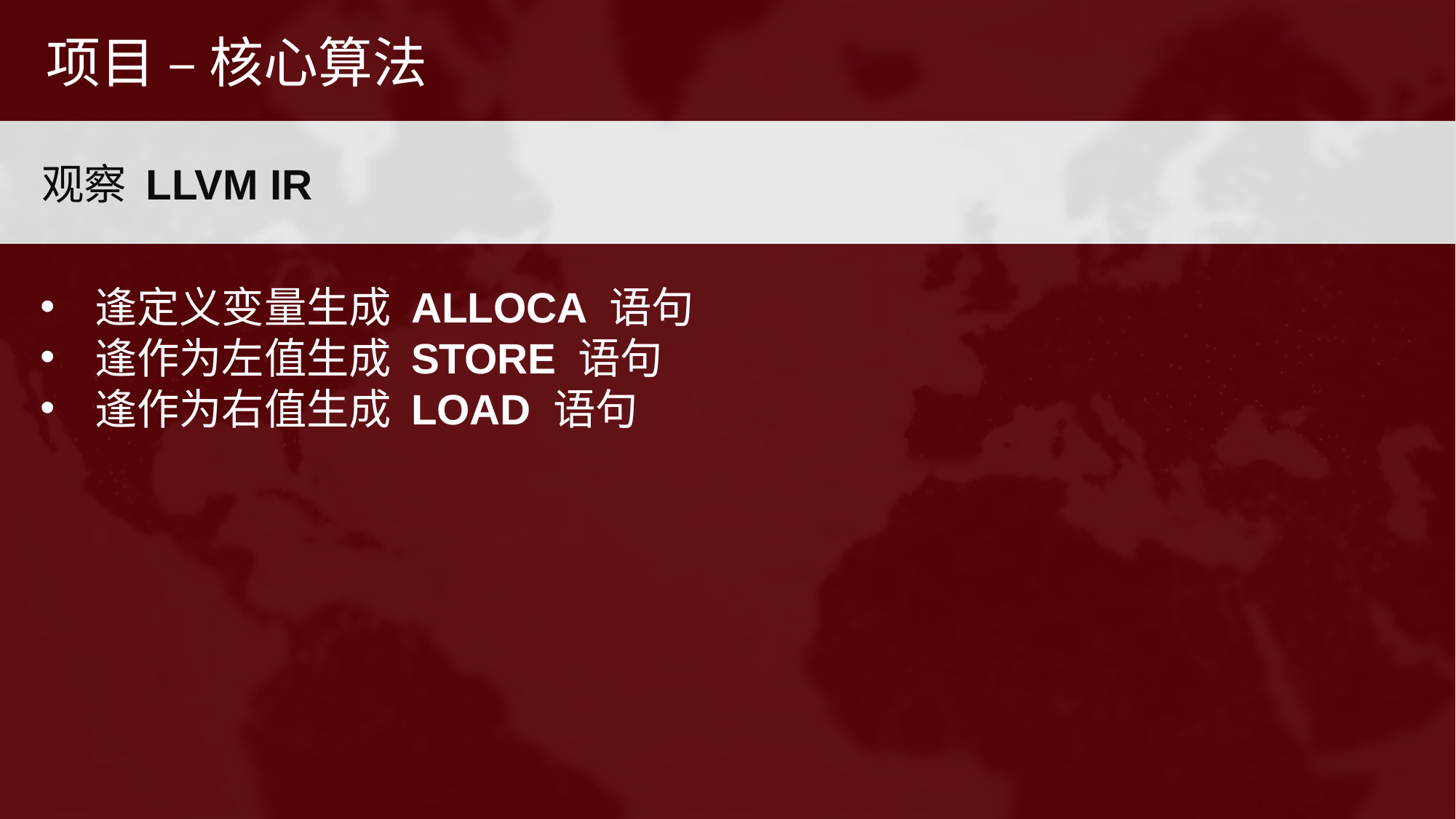

项目 – 核心算法

观察 LLVM IR

逢定义变量生成 ALLOCA 语句
逢作为左值生成 STORE 语句
逢作为右值生成 LOAD 语句